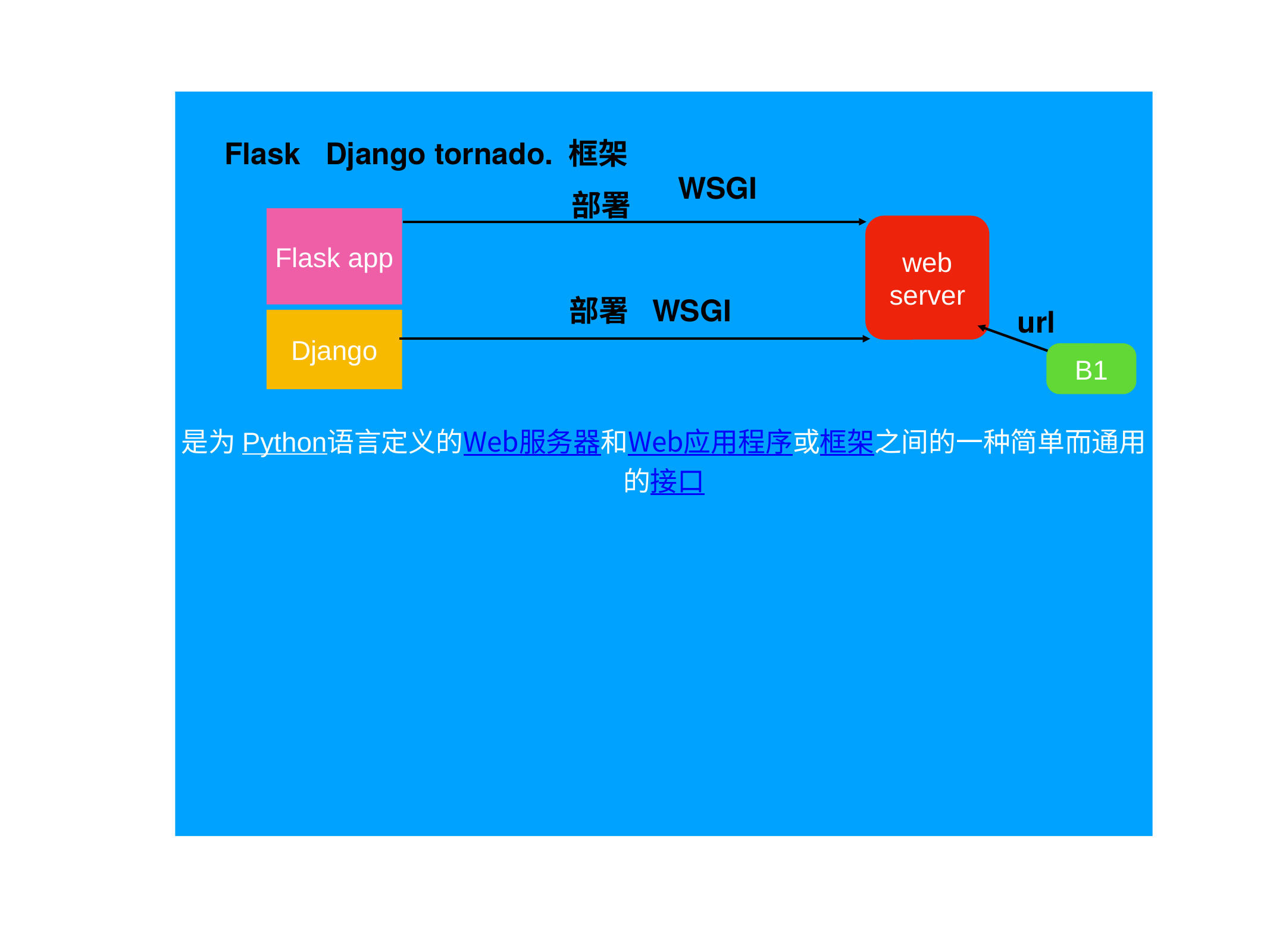

是为Python语言定义的Web服务器和Web应用程序或框架之间的一种简单而通用的接口
Flask   Django tornado. 框架
WSGI
部署
Flask app
web server

部署  WSGI
url
Django

B1